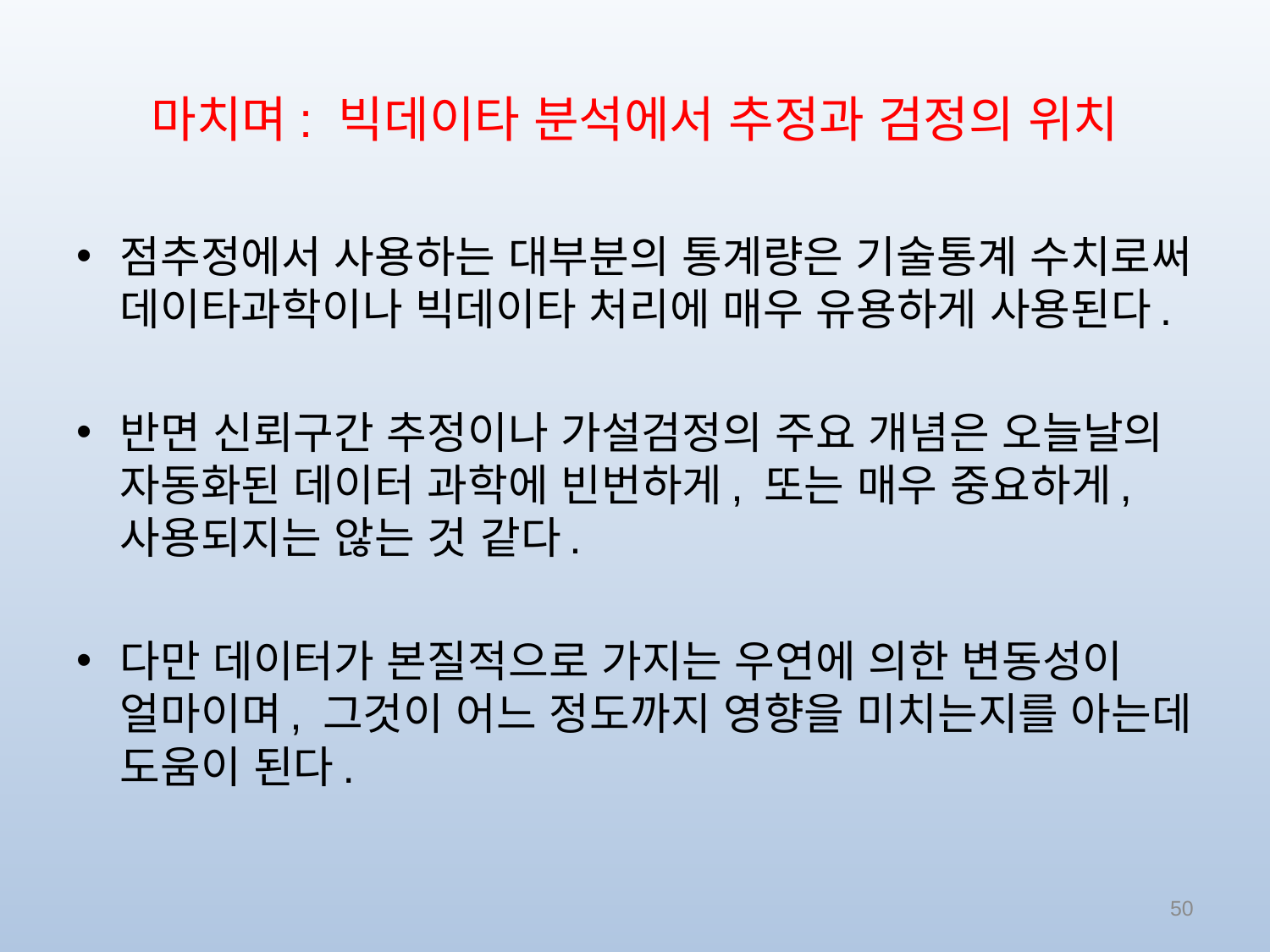

# 마치며: 빅데이타 분석에서 추정과 검정의 위치
점추정에서 사용하는 대부분의 통계량은 기술통계 수치로써 데이타과학이나 빅데이타 처리에 매우 유용하게 사용된다.

반면 신뢰구간 추정이나 가설검정의 주요 개념은 오늘날의 자동화된 데이터 과학에 빈번하게, 또는 매우 중요하게, 사용되지는 않는 것 같다.

다만 데이터가 본질적으로 가지는 우연에 의한 변동성이 얼마이며, 그것이 어느 정도까지 영향을 미치는지를 아는데 도움이 된다.
50